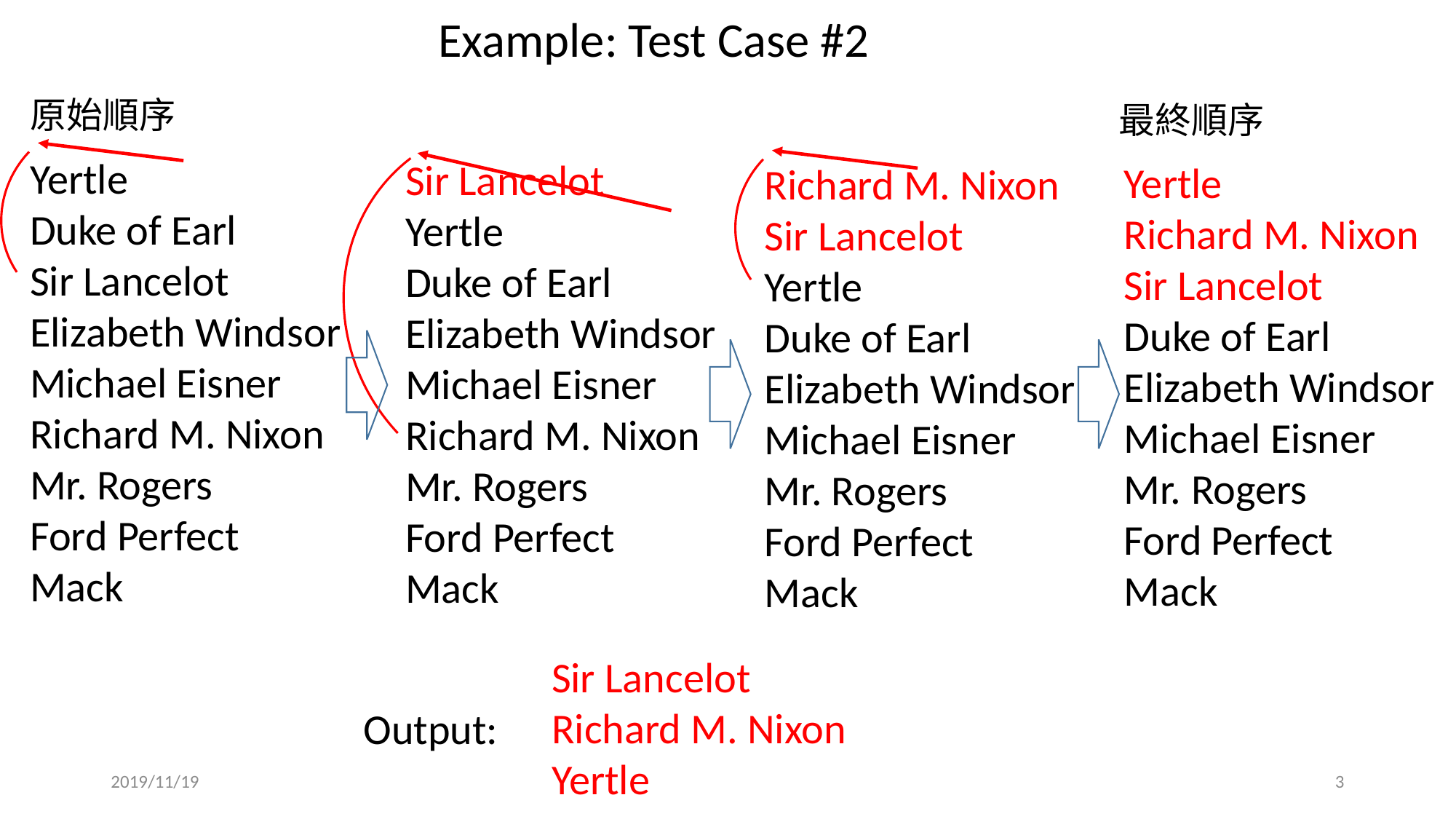

Example: Test Case #2
原始順序
最終順序

Yertle
Duke of Earl
Sir Lancelot
Elizabeth Windsor
Michael Eisner
Richard M. Nixon
Mr. Rogers
Ford Perfect
Mack
Sir Lancelot
Yertle
Duke of Earl
Elizabeth Windsor
Michael Eisner
Richard M. Nixon
Mr. Rogers
Ford Perfect
Mack
Yertle
Richard M. Nixon
Sir Lancelot
Duke of Earl
Elizabeth Windsor
Michael Eisner
Mr. Rogers
Ford Perfect
Mack
Richard M. Nixon
Sir Lancelot
Yertle
Duke of Earl
Elizabeth Windsor
Michael Eisner
Mr. Rogers
Ford Perfect
Mack

Sir Lancelot
Richard M. Nixon
Yertle
Output:
2019/11/19
3